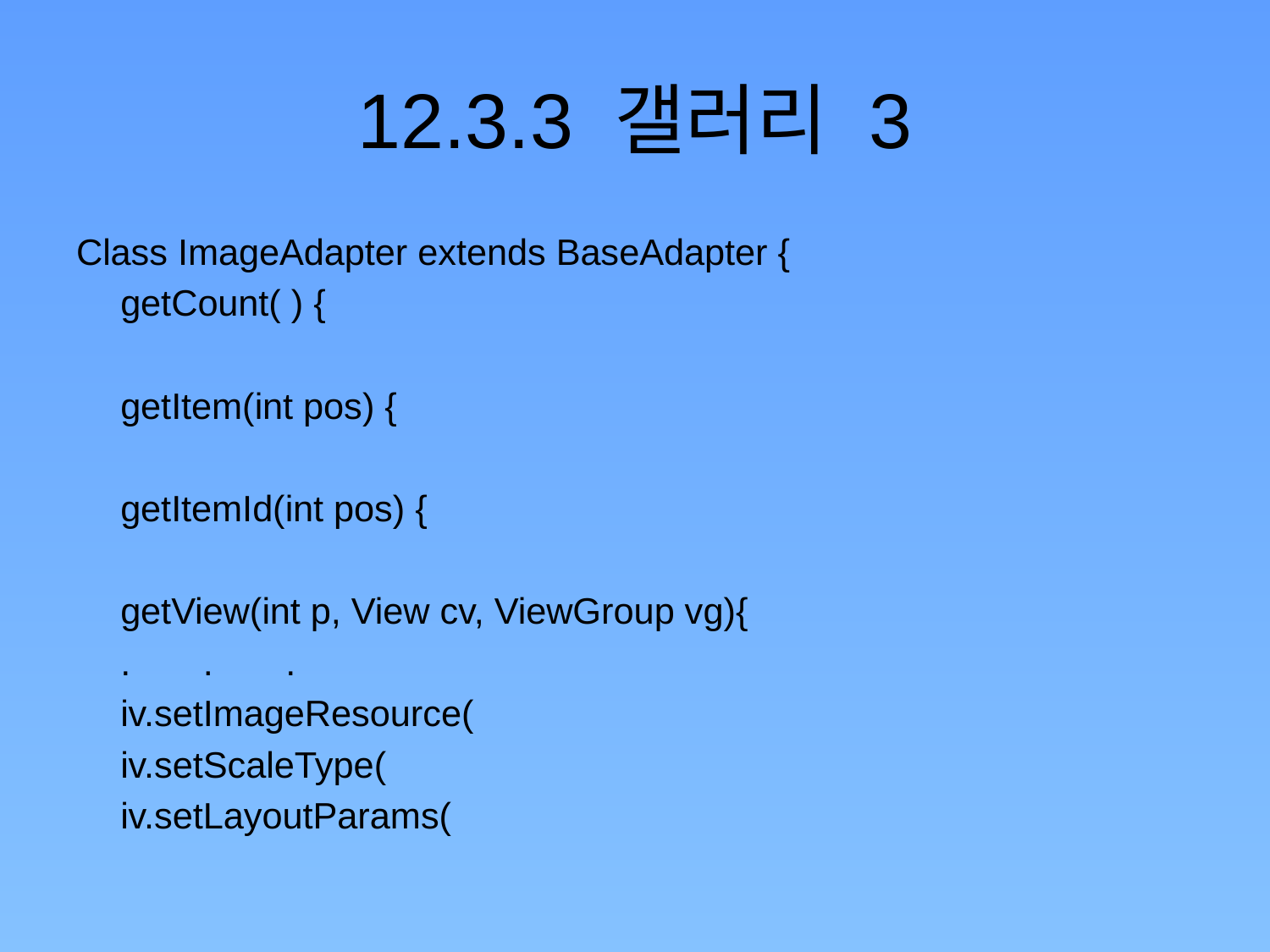

# 12.3.3 갤러리 3
Class ImageAdapter extends BaseAdapter {
	getCount( ) {

	getItem(int pos) {

	getItemId(int pos) {

	getView(int p, View cv, ViewGroup vg){
		.	.	.
		iv.setImageResource(
		iv.setScaleType(
		iv.setLayoutParams(